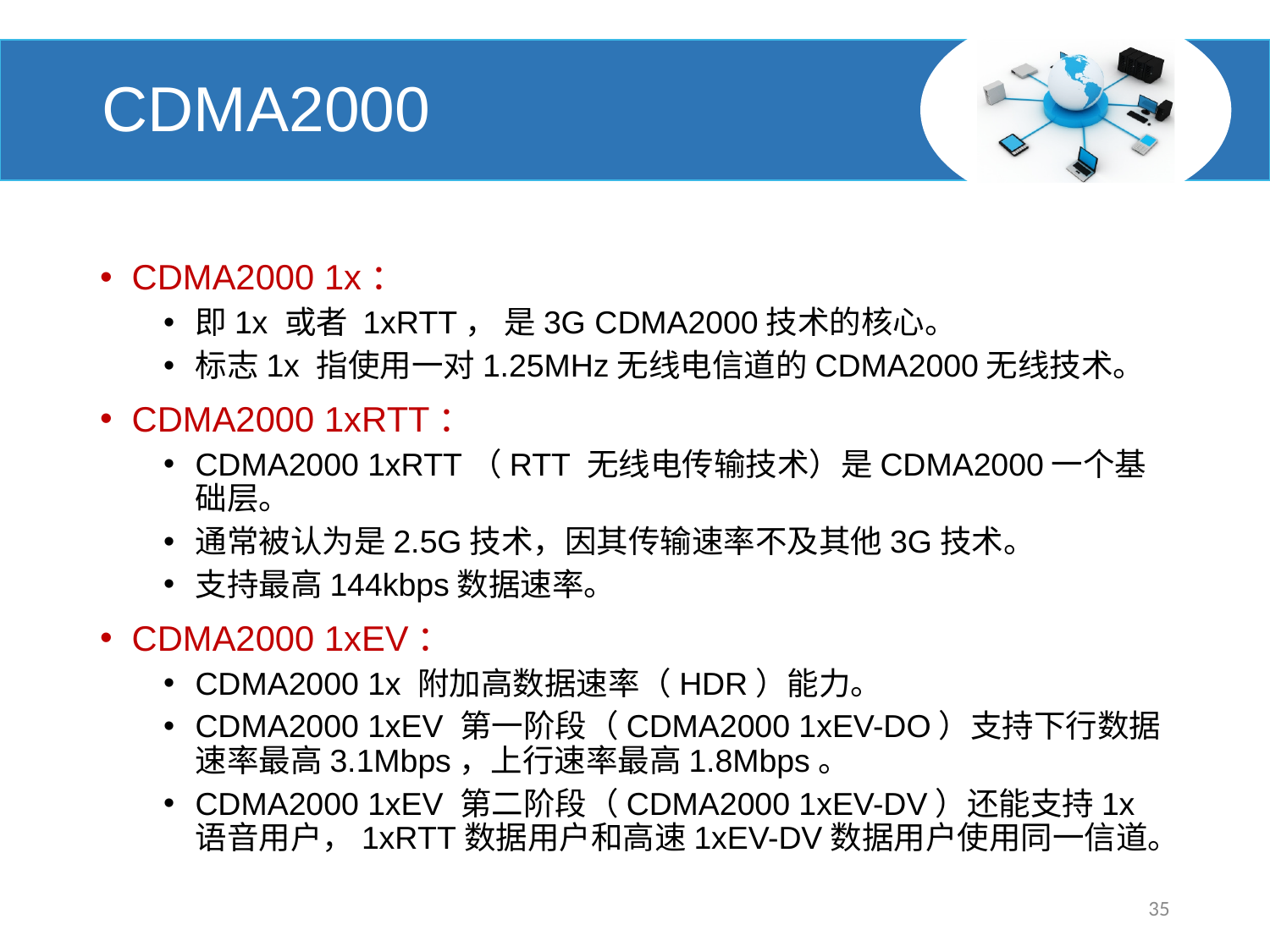

# CDMA2000
CDMA2000 1x：
即1x 或者 1xRTT， 是3G CDMA2000技术的核心。
标志1x 指使用一对1.25MHz无线电信道的CDMA2000无线技术。
CDMA2000 1xRTT：
CDMA2000 1xRTT（RTT 无线电传输技术）是CDMA2000一个基础层。
通常被认为是2.5G技术，因其传输速率不及其他3G技术。
支持最高144kbps数据速率。
CDMA2000 1xEV：
CDMA2000 1x 附加高数据速率（HDR）能力。
CDMA2000 1xEV 第一阶段（CDMA2000 1xEV-DO）支持下行数据速率最高3.1Mbps，上行速率最高1.8Mbps。
CDMA2000 1xEV 第二阶段（CDMA2000 1xEV-DV）还能支持1x语音用户，1xRTT数据用户和高速1xEV-DV数据用户使用同一信道。
35